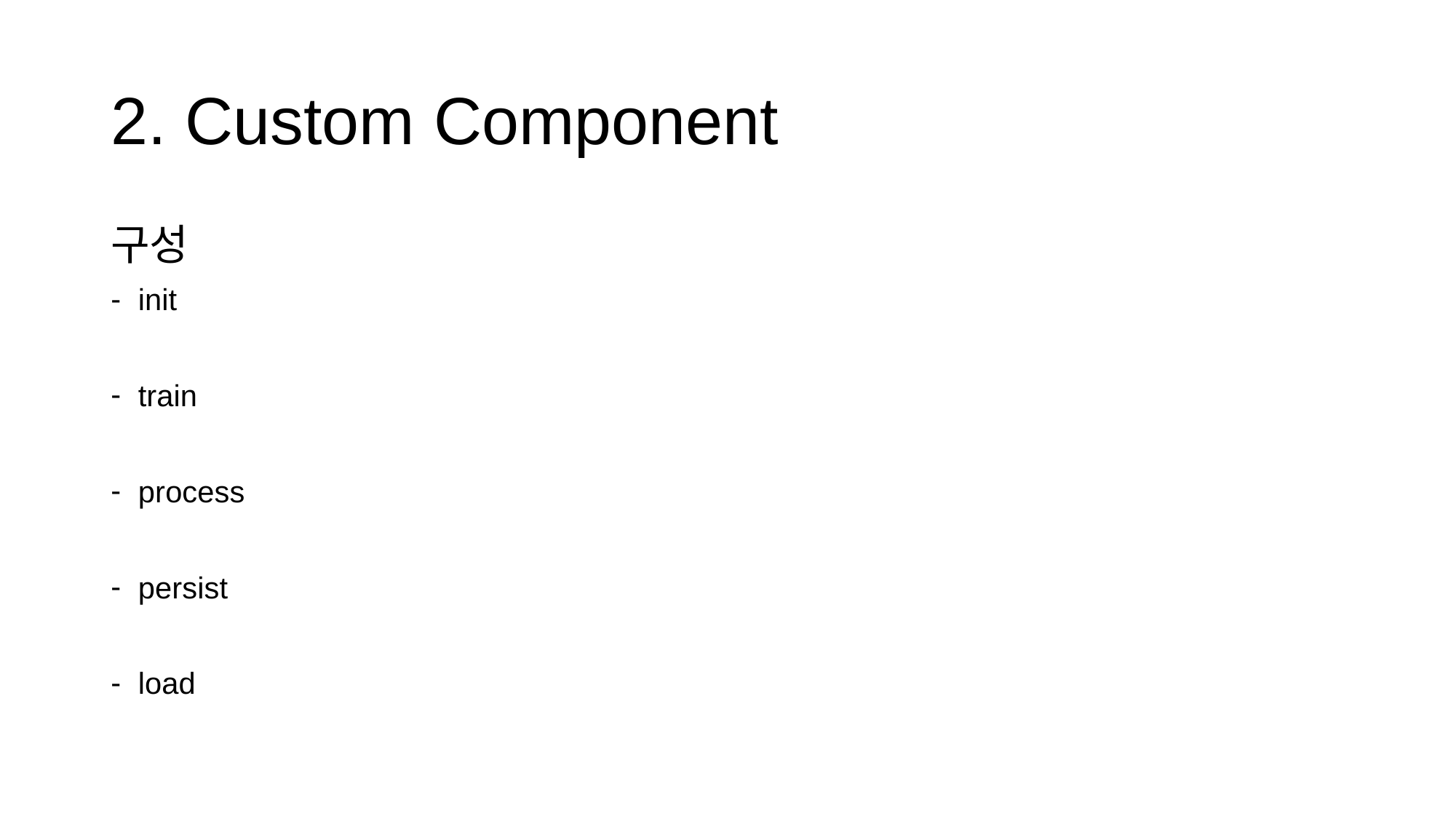

# 2. Custom Component
구성
init

train

process

persist

load